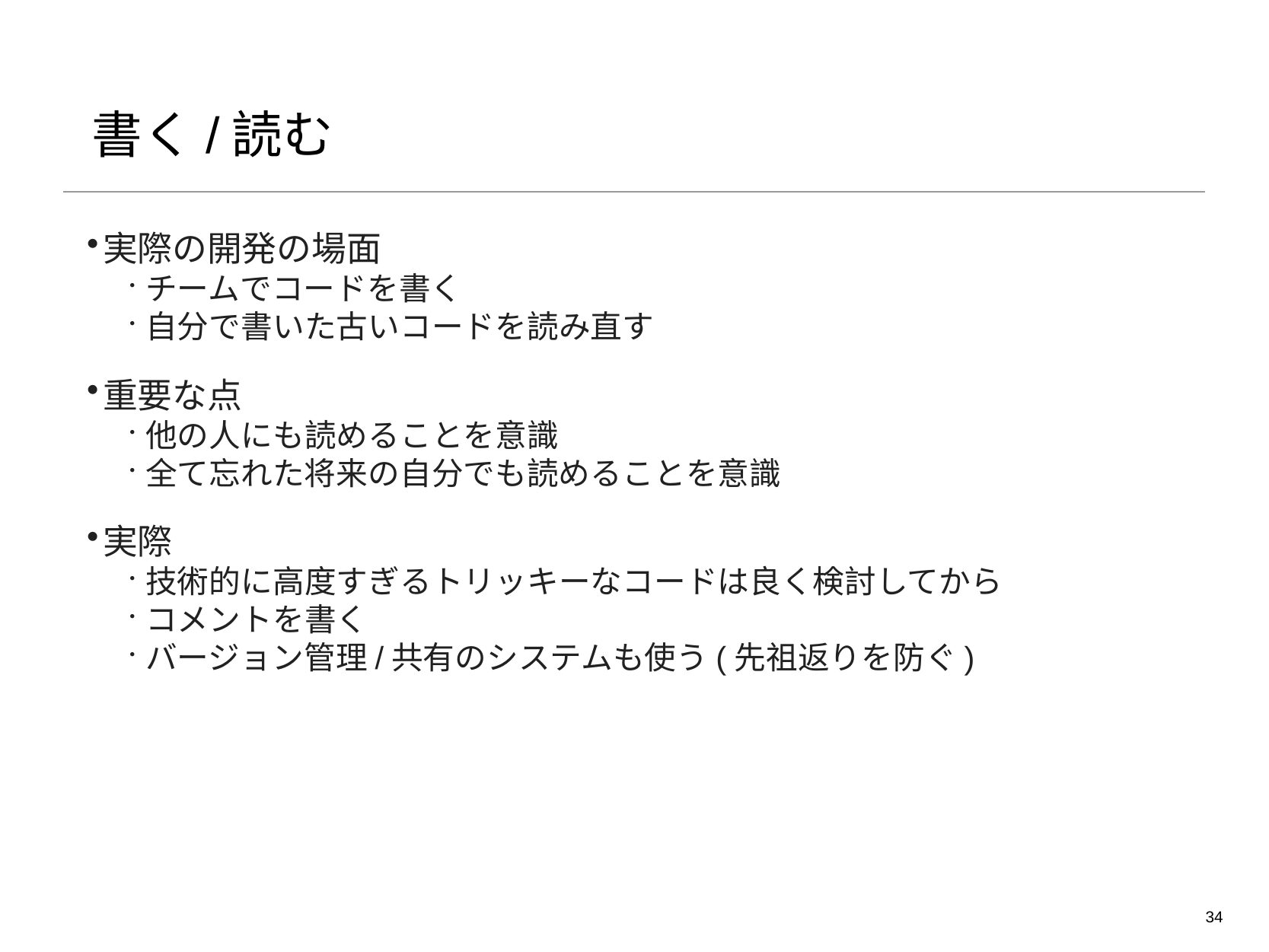

# 書く/読む
実際の開発の場面
チームでコードを書く
自分で書いた古いコードを読み直す
重要な点
他の人にも読めることを意識
全て忘れた将来の自分でも読めることを意識
実際
技術的に高度すぎるトリッキーなコードは良く検討してから
コメントを書く
バージョン管理/共有のシステムも使う(先祖返りを防ぐ)
34